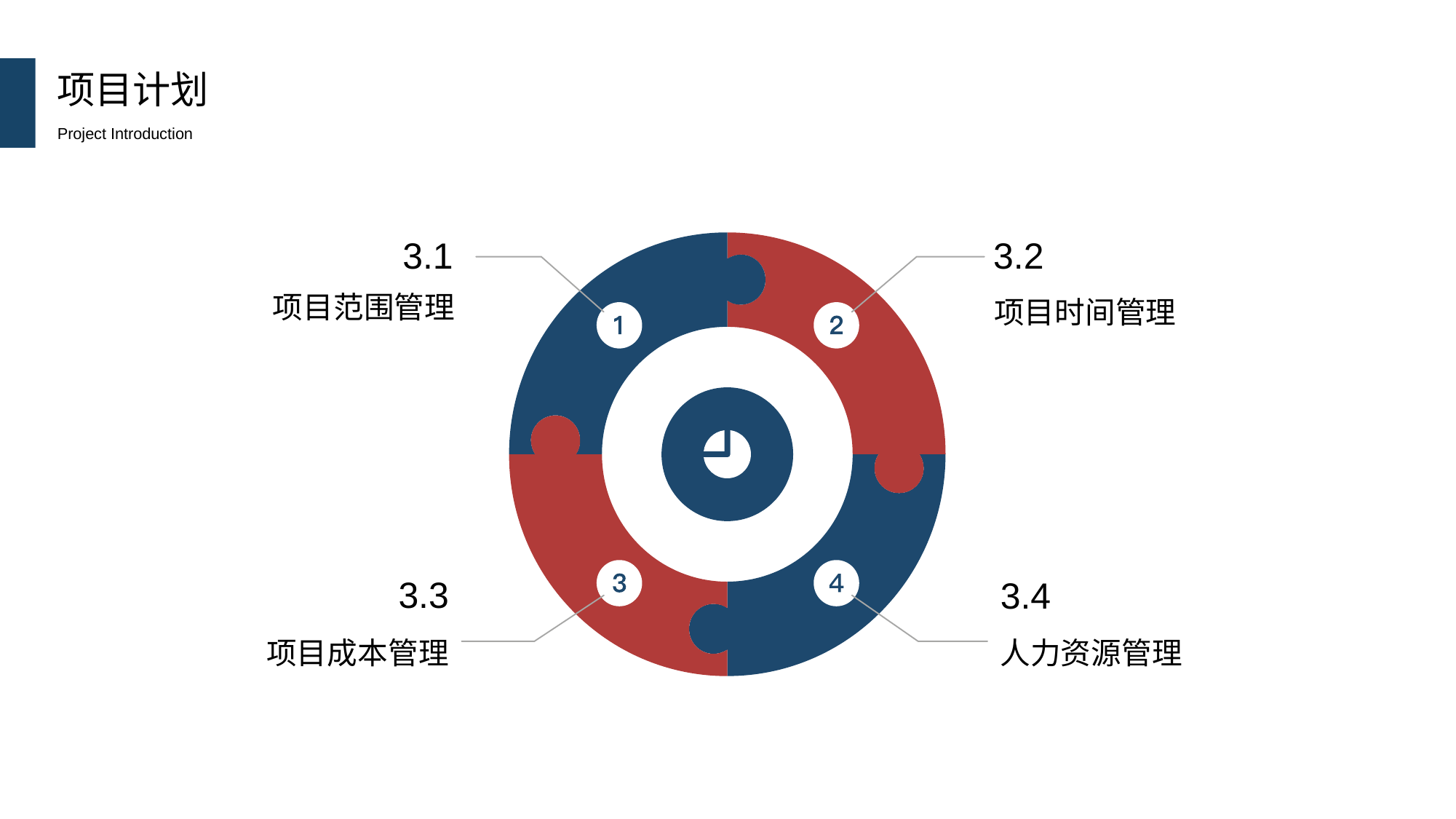

项目计划
Project Introduction
3.2
项目时间管理
3.1
项目范围管理

3.3
项目成本管理
3.4
人力资源管理